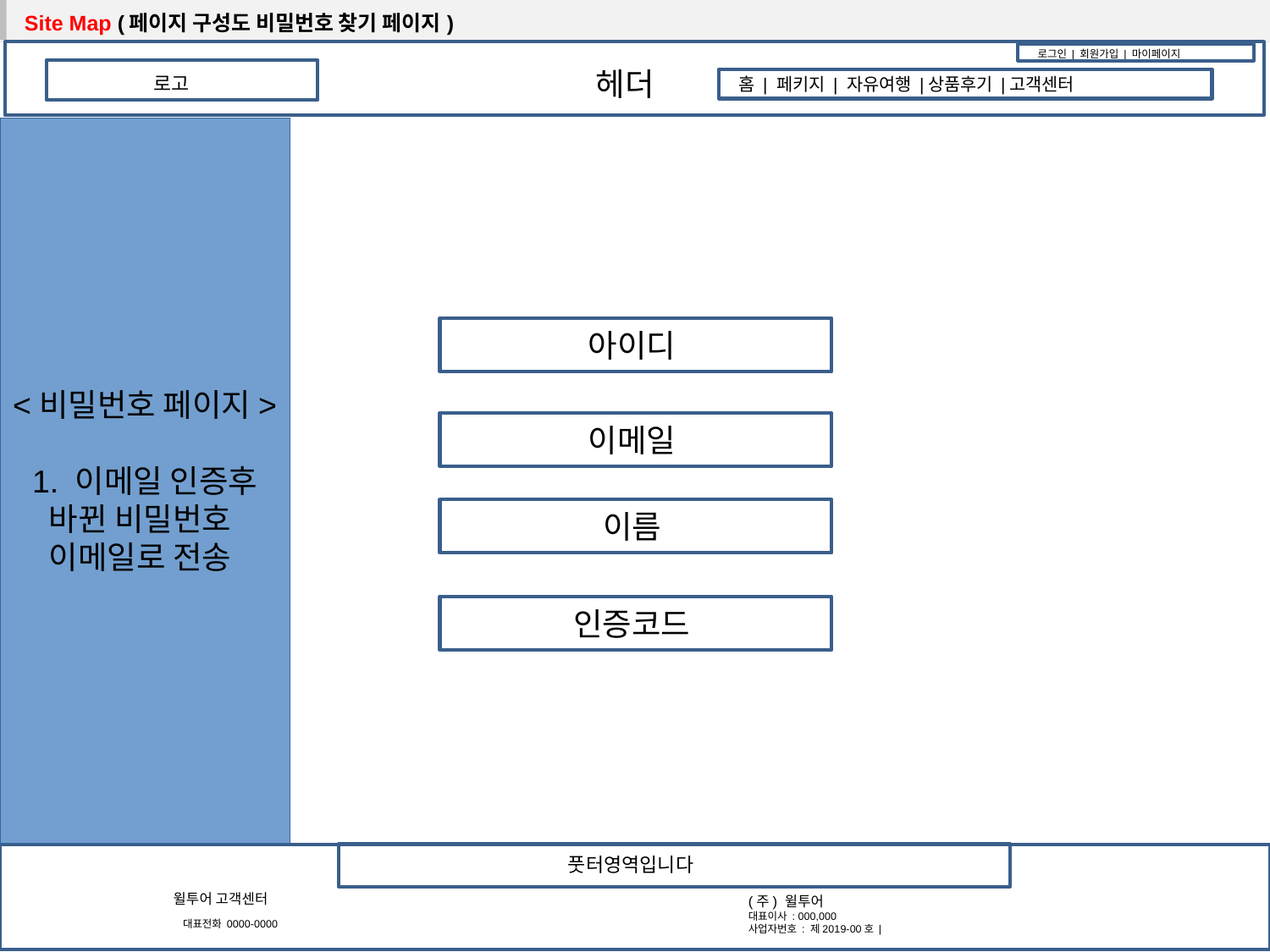

| Site Map (페이지 구성도 비밀번호 찾기 페이지) |
| --- |

로그인 | 회원가입 | 마이페이지

헤더

로고
홈 | 페키지 | 자유여행 |상품후기 |고객센터

<비밀번호 페이지>

1. 이메일 인증후
    바뀐 비밀번호
    이메일로 전송
아이디
이메일
이름
인증코드

풋터영역입니다
윌투어 고객센터
 대표전화 0000-0000
(주) 윌투어
대표이사 : 000,000
사업자번호 : 제2019-00호 |